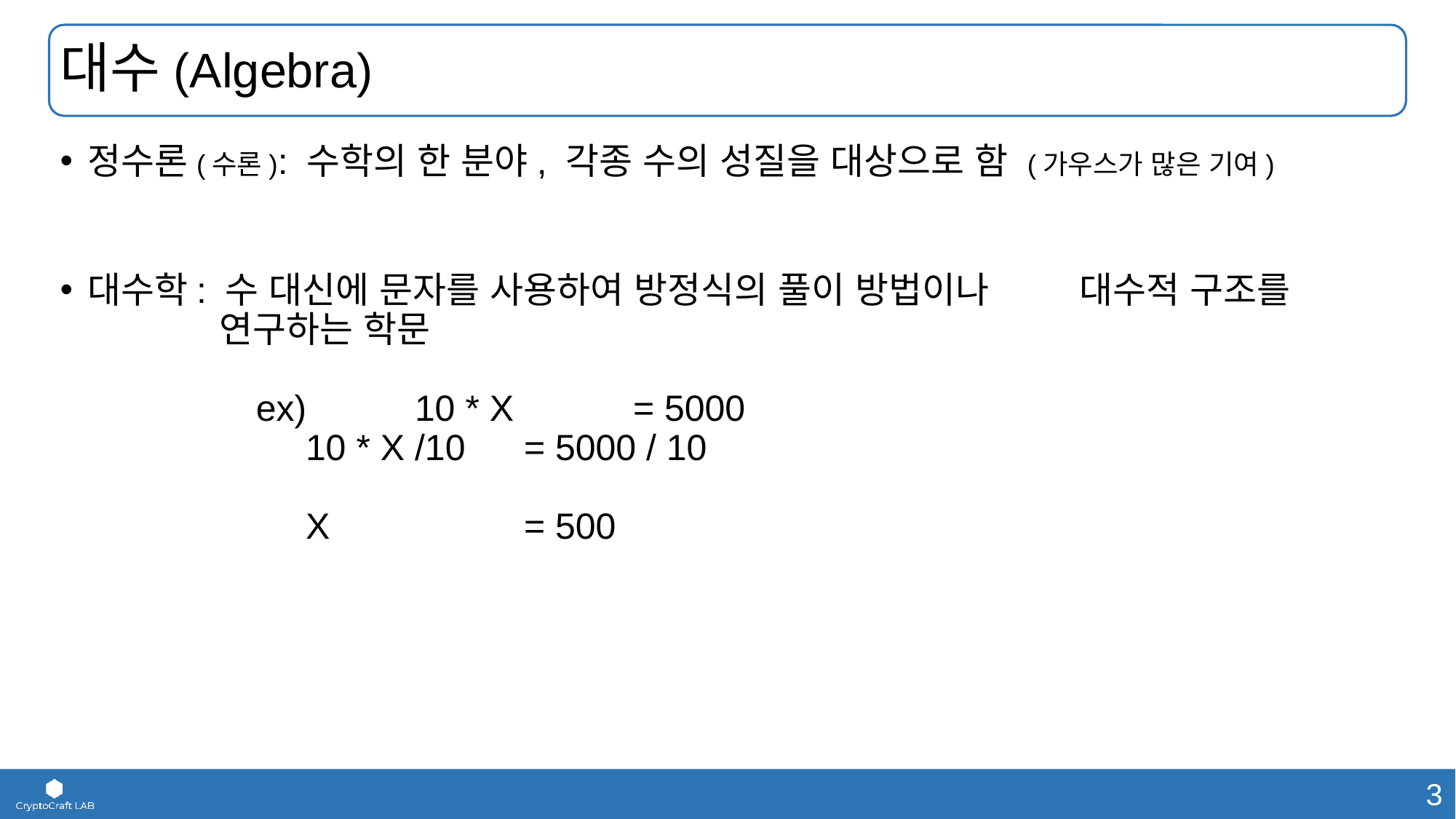

# 대수(Algebra)
정수론(수론): 수학의 한 분야, 각종 수의 성질을 대상으로 함 (가우스가 많은 기여)

대수학: 수 대신에 문자를 사용하여 방정식의 풀이 방법이나	 대수적 구조를
             연구하는 학문
	     ex)	10 * X 	= 5000
		10 * X /10 	= 5000 / 10
		X		= 500